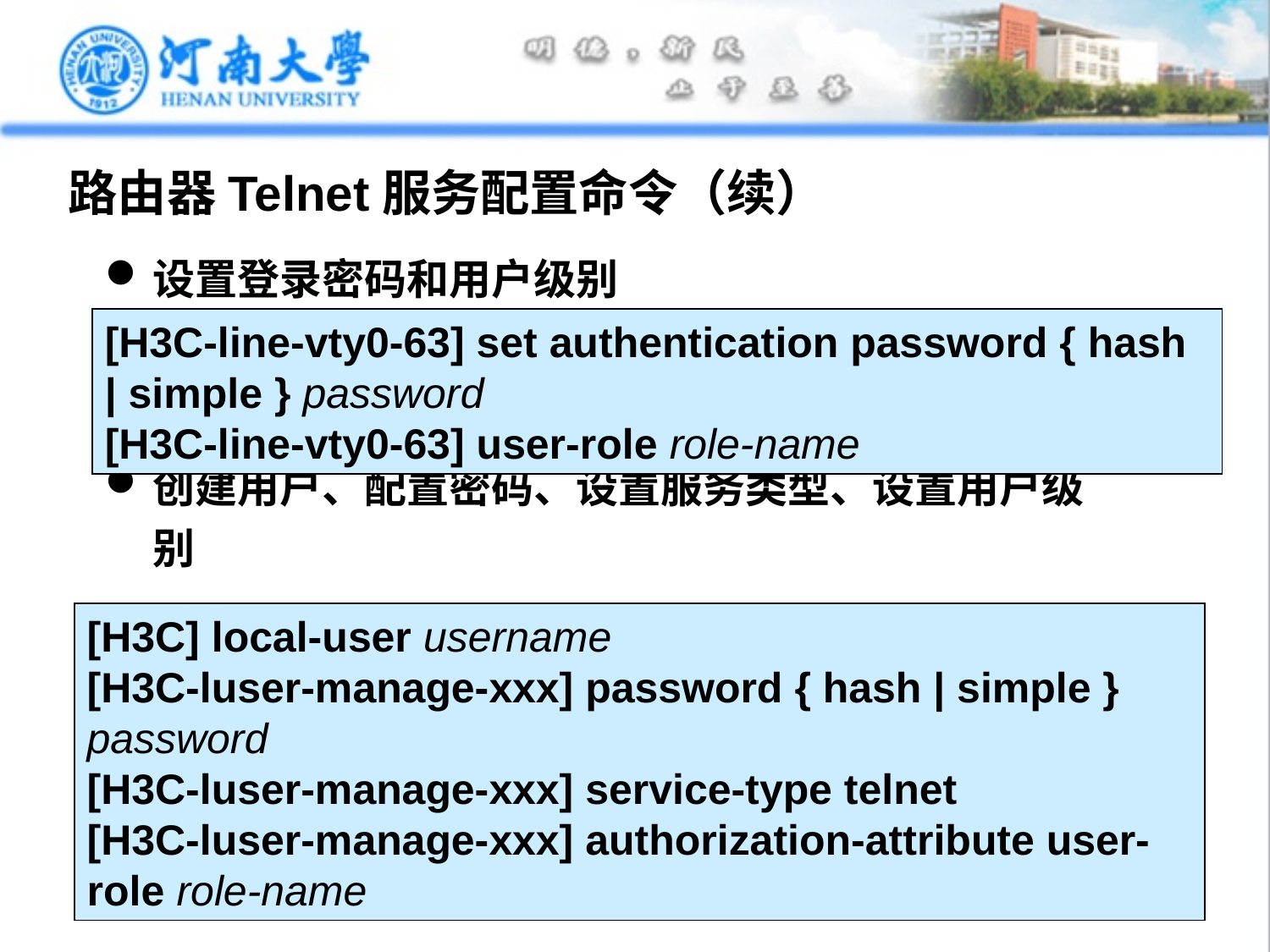

# 路由器Telnet服务配置命令（续）
设置登录密码和用户级别

创建用户、配置密码、设置服务类型、设置用户级别

[H3C-line-vty0-63] set authentication password { hash | simple } password
[H3C-line-vty0-63] user-role role-name
[H3C] local-user username
[H3C-luser-manage-xxx] password { hash | simple } password
[H3C-luser-manage-xxx] service-type telnet
[H3C-luser-manage-xxx] authorization-attribute user-role role-name